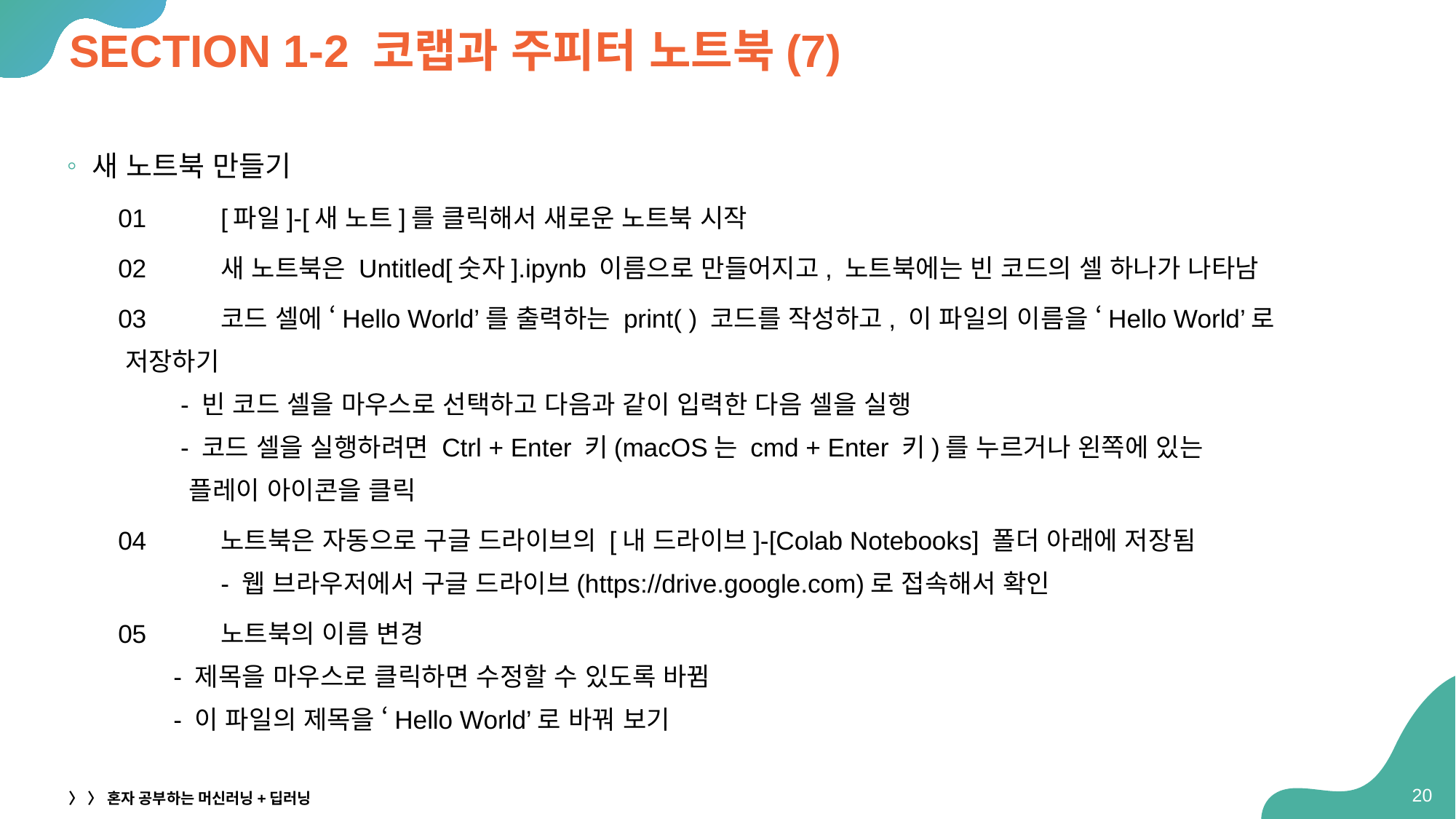

# SECTION 1-2 코랩과 주피터 노트북(7)
새 노트북 만들기
01	[파일]-[새 노트]를 클릭해서 새로운 노트북 시작
02	새 노트북은 Untitled[숫자].ipynb 이름으로 만들어지고, 노트북에는 빈 코드의 셀 하나가 나타남
03	코드 셀에 ‘Hello World’를 출력하는 print( ) 코드를 작성하고, 이 파일의 이름을 ‘Hello World’로 	       저장하기
	        - 빈 코드 셀을 마우스로 선택하고 다음과 같이 입력한 다음 셀을 실행
	        - 코드 셀을 실행하려면 Ctrl + Enter 키(macOS는 cmd + Enter 키)를 누르거나 왼쪽에 있는
	          플레이 아이콘을 클릭
04	노트북은 자동으로 구글 드라이브의 [내 드라이브]-[Colab Notebooks] 폴더 아래에 저장됨
  	- 웹 브라우저에서 구글 드라이브(https://drive.google.com)로 접속해서 확인
05	노트북의 이름 변경
	       - 제목을 마우스로 클릭하면 수정할 수 있도록 바뀜
	       - 이 파일의 제목을 ‘Hello World’로 바꿔 보기
20
〉 〉 혼자 공부하는 머신러닝+딥러닝